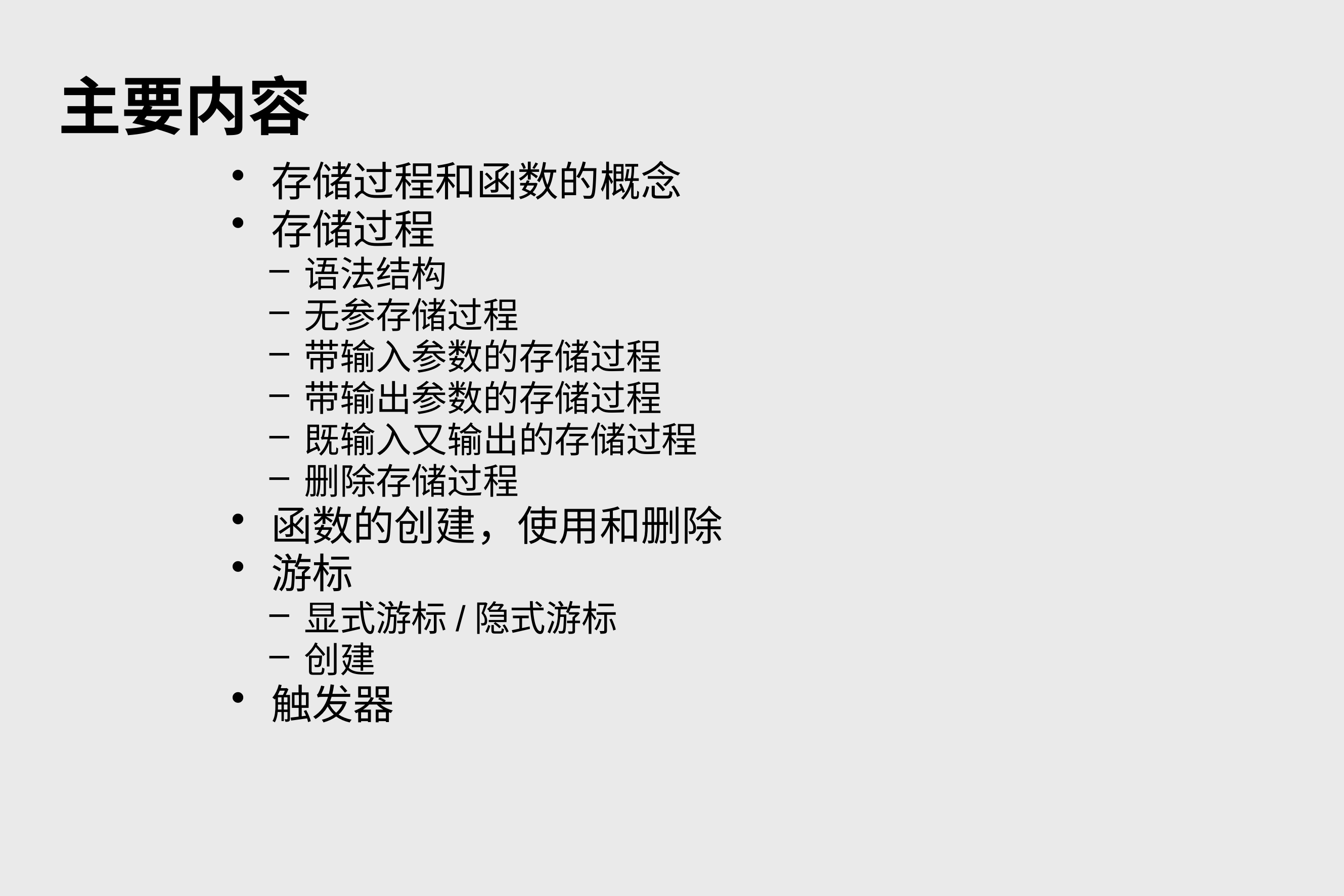

# 主要内容
存储过程和函数的概念
存储过程
语法结构
无参存储过程
带输入参数的存储过程
带输出参数的存储过程
既输入又输出的存储过程
删除存储过程
函数的创建，使用和删除
游标
显式游标/隐式游标
创建
触发器